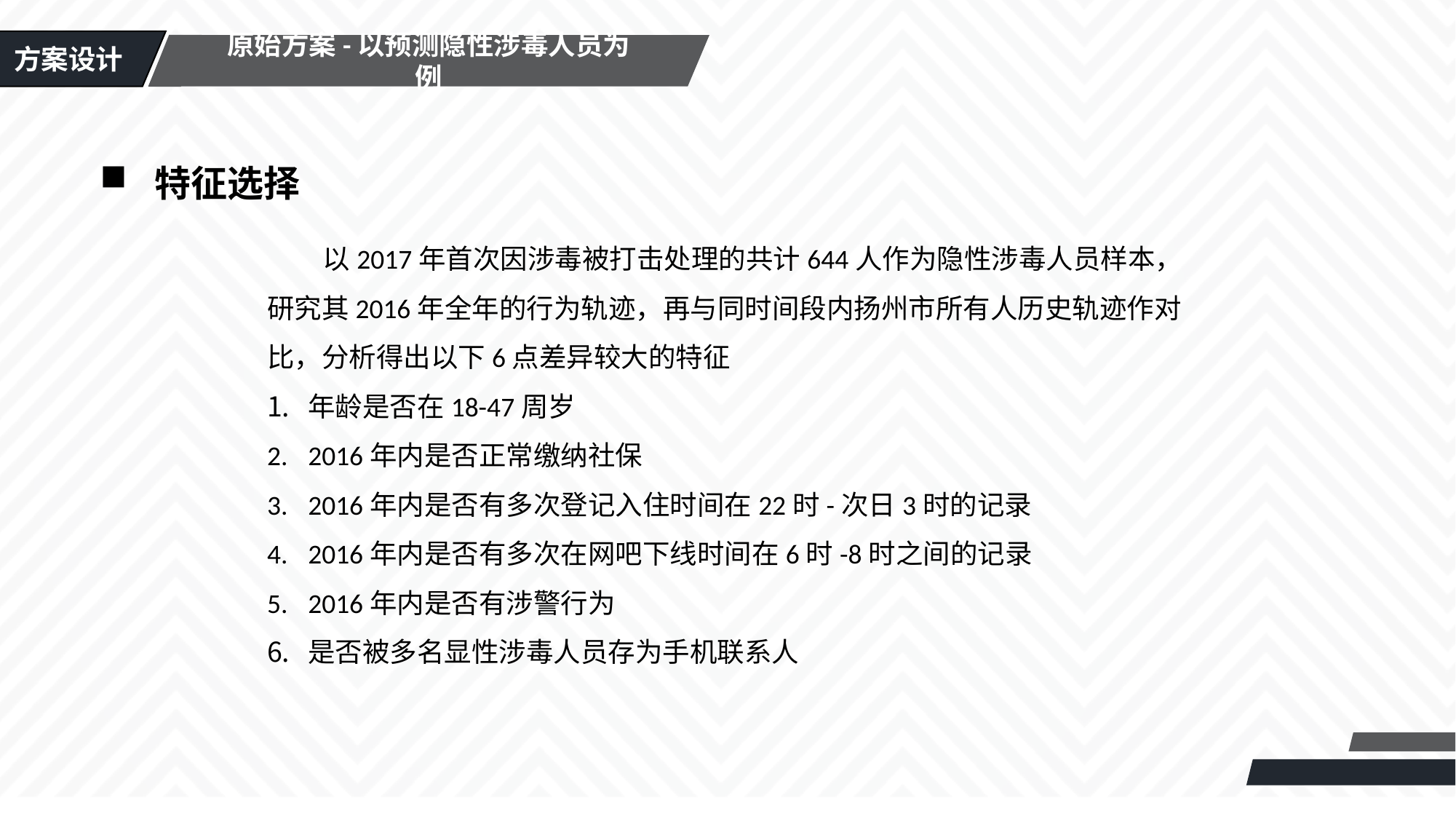

方案设计
原始方案-以预测隐性涉毒人员为例
特征选择
        以2017年首次因涉毒被打击处理的共计644人作为隐性涉毒人员样本，研究其2016年全年的行为轨迹，再与同时间段内扬州市所有人历史轨迹作对比，分析得出以下6点差异较大的特征
年龄是否在18-47周岁
2016年内是否正常缴纳社保
2016年内是否有多次登记入住时间在22时-次日3时的记录
2016年内是否有多次在网吧下线时间在6时-8时之间的记录
2016年内是否有涉警行为
是否被多名显性涉毒人员存为手机联系人